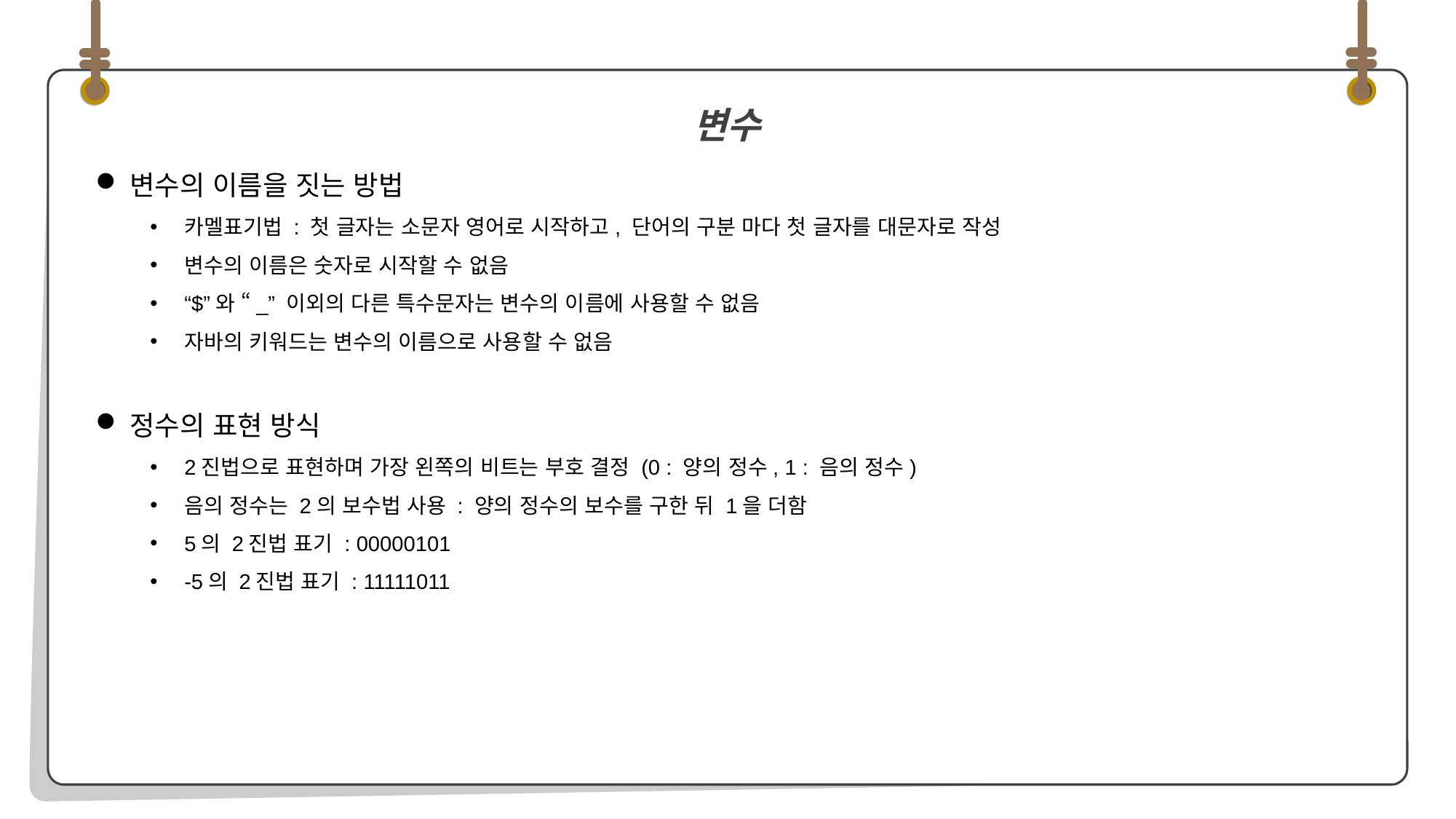

변수의 이름을 짓는 방법
카멜표기법 : 첫 글자는 소문자 영어로 시작하고, 단어의 구분 마다 첫 글자를 대문자로 작성
변수의 이름은 숫자로 시작할 수 없음
“$”와 “_” 이외의 다른 특수문자는 변수의 이름에 사용할 수 없음
자바의 키워드는 변수의 이름으로 사용할 수 없음

정수의 표현 방식
2진법으로 표현하며 가장 왼쪽의 비트는 부호 결정 (0 : 양의 정수, 1 : 음의 정수)
음의 정수는 2의 보수법 사용 : 양의 정수의 보수를 구한 뒤 1을 더함
5의 2진법 표기 : 00000101
-5의 2진법 표기 : 11111011

변수